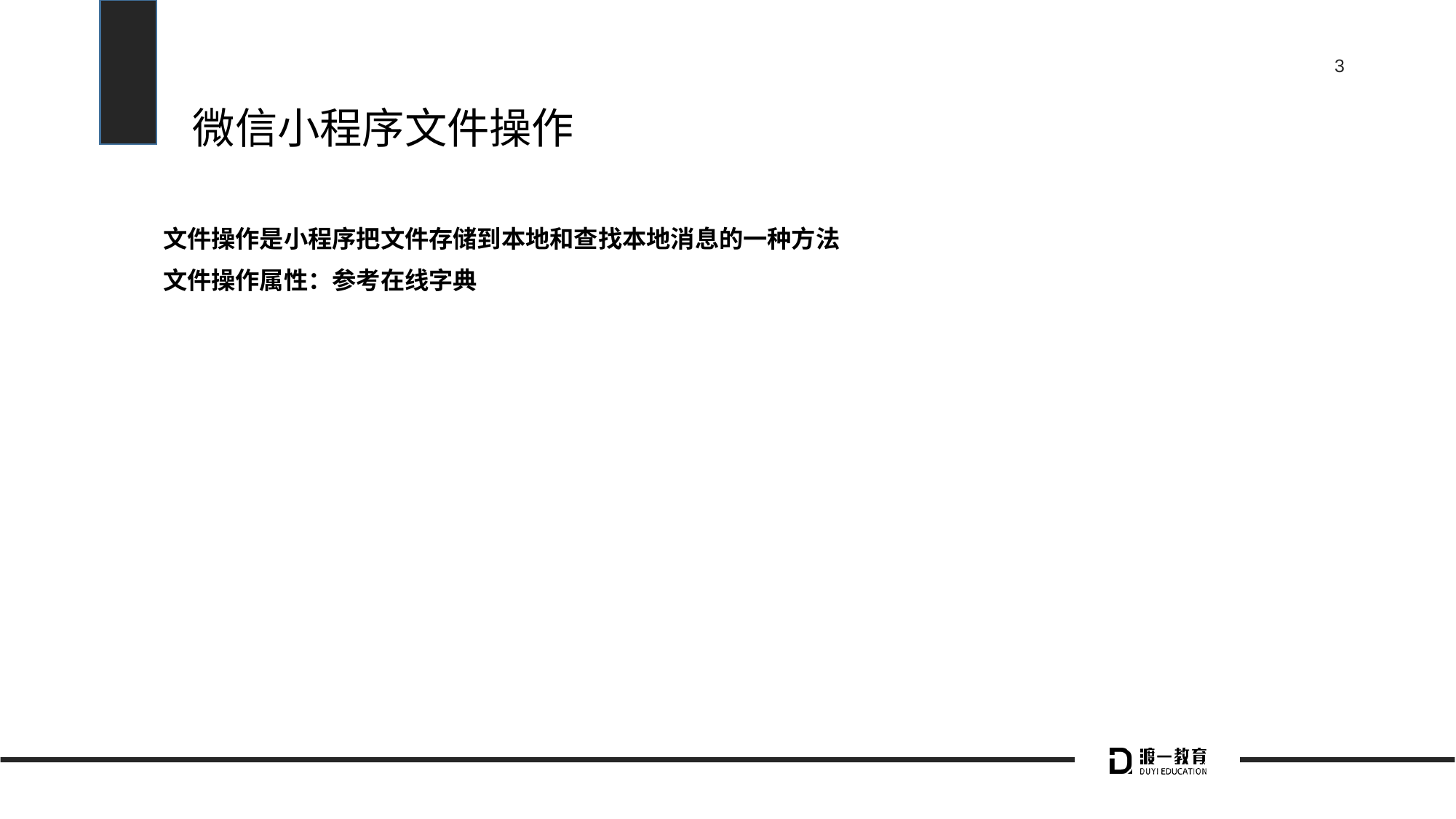

# 微信小程序文件操作

文件操作是小程序把文件存储到本地和查找本地消息的一种方法
文件操作属性：参考在线字典